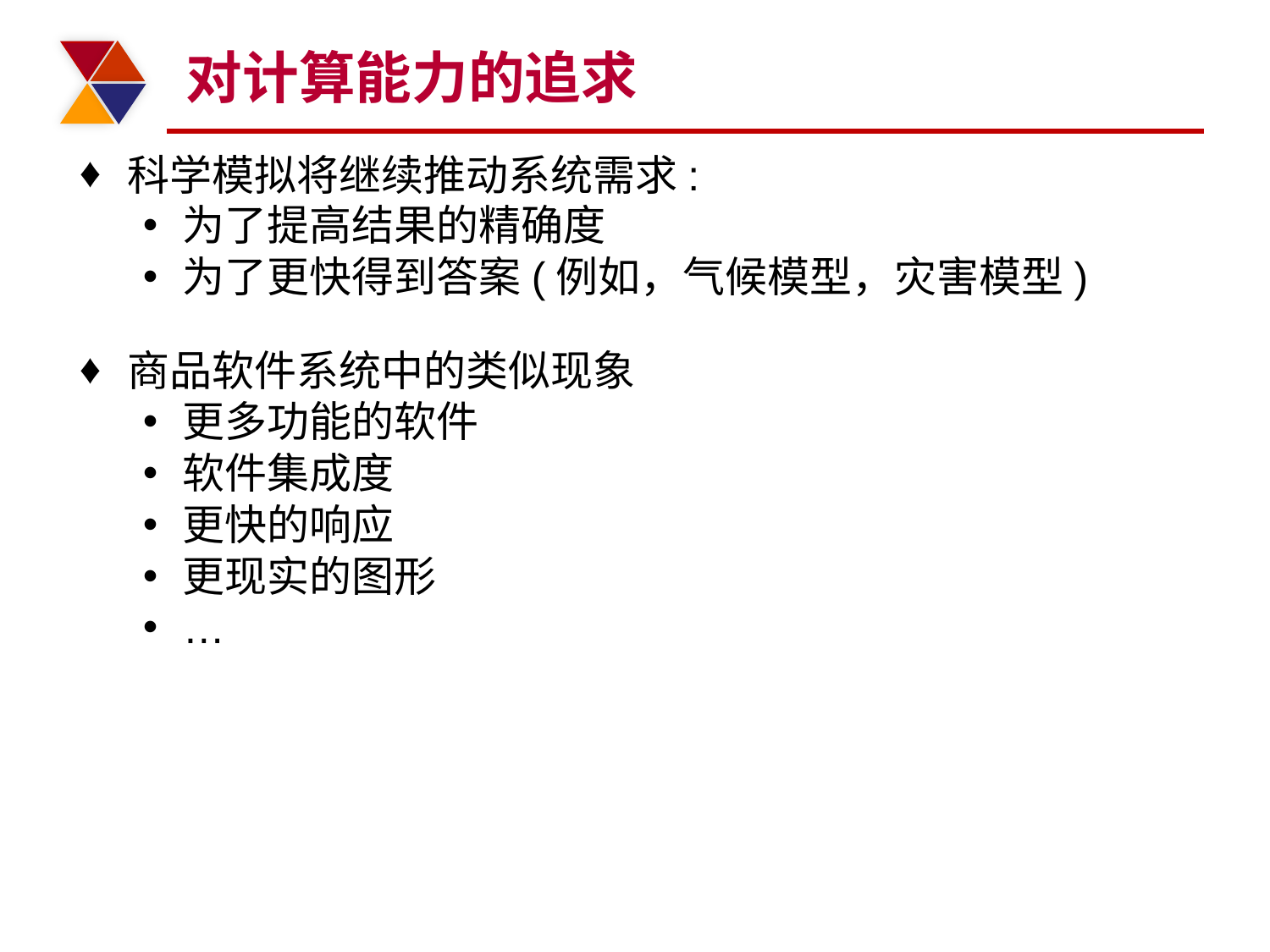

# 对计算能力的追求
科学模拟将继续推动系统需求:
为了提高结果的精确度
为了更快得到答案(例如，气候模型，灾害模型)

商品软件系统中的类似现象
更多功能的软件
软件集成度
更快的响应
更现实的图形
…